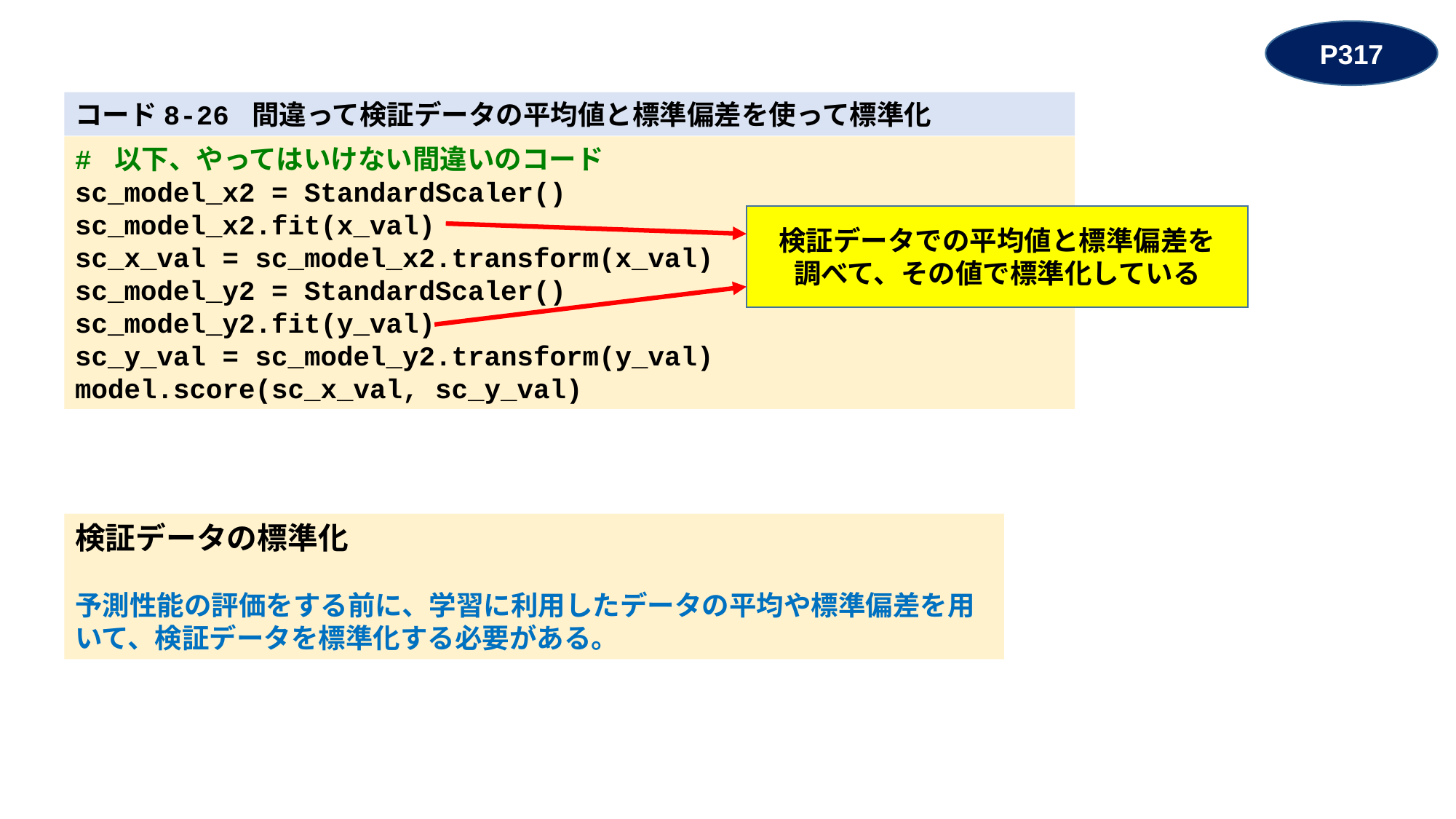

P317
コード8-26 間違って検証データの平均値と標準偏差を使って標準化
# 以下、やってはいけない間違いのコード
sc_model_x2 = StandardScaler()
sc_model_x2.fit(x_val)
sc_x_val = sc_model_x2.transform(x_val)
sc_model_y2 = StandardScaler()
sc_model_y2.fit(y_val)
sc_y_val = sc_model_y2.transform(y_val)
model.score(sc_x_val, sc_y_val)
検証データでの平均値と標準偏差を
調べて、その値で標準化している
検証データの標準化

予測性能の評価をする前に、学習に利用したデータの平均や標準偏差を用いて、検証データを標準化する必要がある。